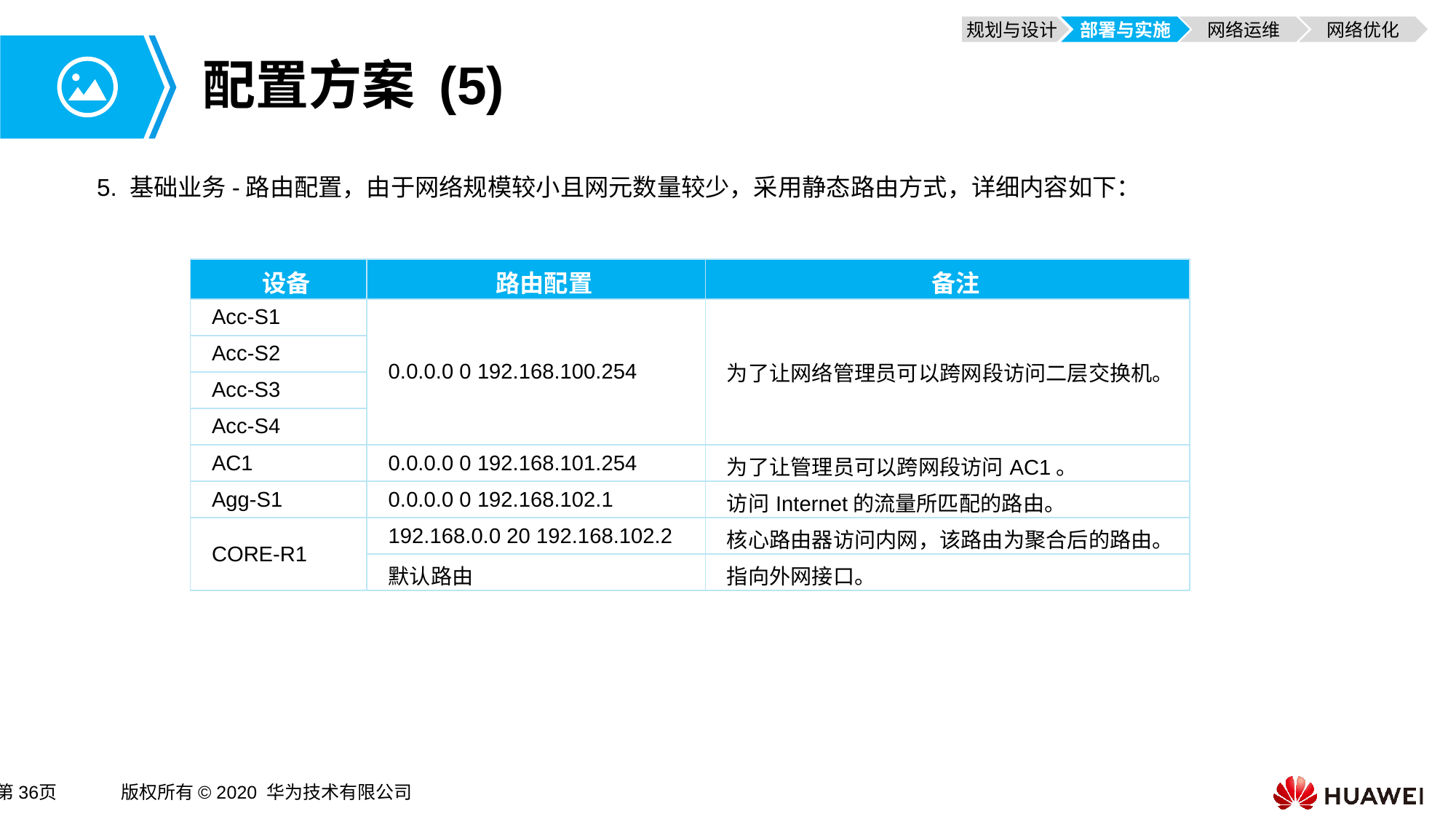

规划与设计
部署与实施
网络运维
网络优化
# 配置方案 (5)
5. 基础业务-路由配置，由于网络规模较小且网元数量较少，采用静态路由方式，详细内容如下：
| 设备 | 路由配置 | 备注 |
| --- | --- | --- |
| Acc-S1 | 0.0.0.0 0 192.168.100.254 | 为了让网络管理员可以跨网段访问二层交换机。 |
| Acc-S2 |  |  |
| Acc-S3 |  |  |
| Acc-S4 |  |  |
| AC1 | 0.0.0.0 0 192.168.101.254 | 为了让管理员可以跨网段访问AC1。 |
| Agg-S1 | 0.0.0.0 0 192.168.102.1 | 访问Internet的流量所匹配的路由。 |
| CORE-R1 | 192.168.0.0 20 192.168.102.2 | 核心路由器访问内网，该路由为聚合后的路由。 |
|  | 默认路由 | 指向外网接口。 |